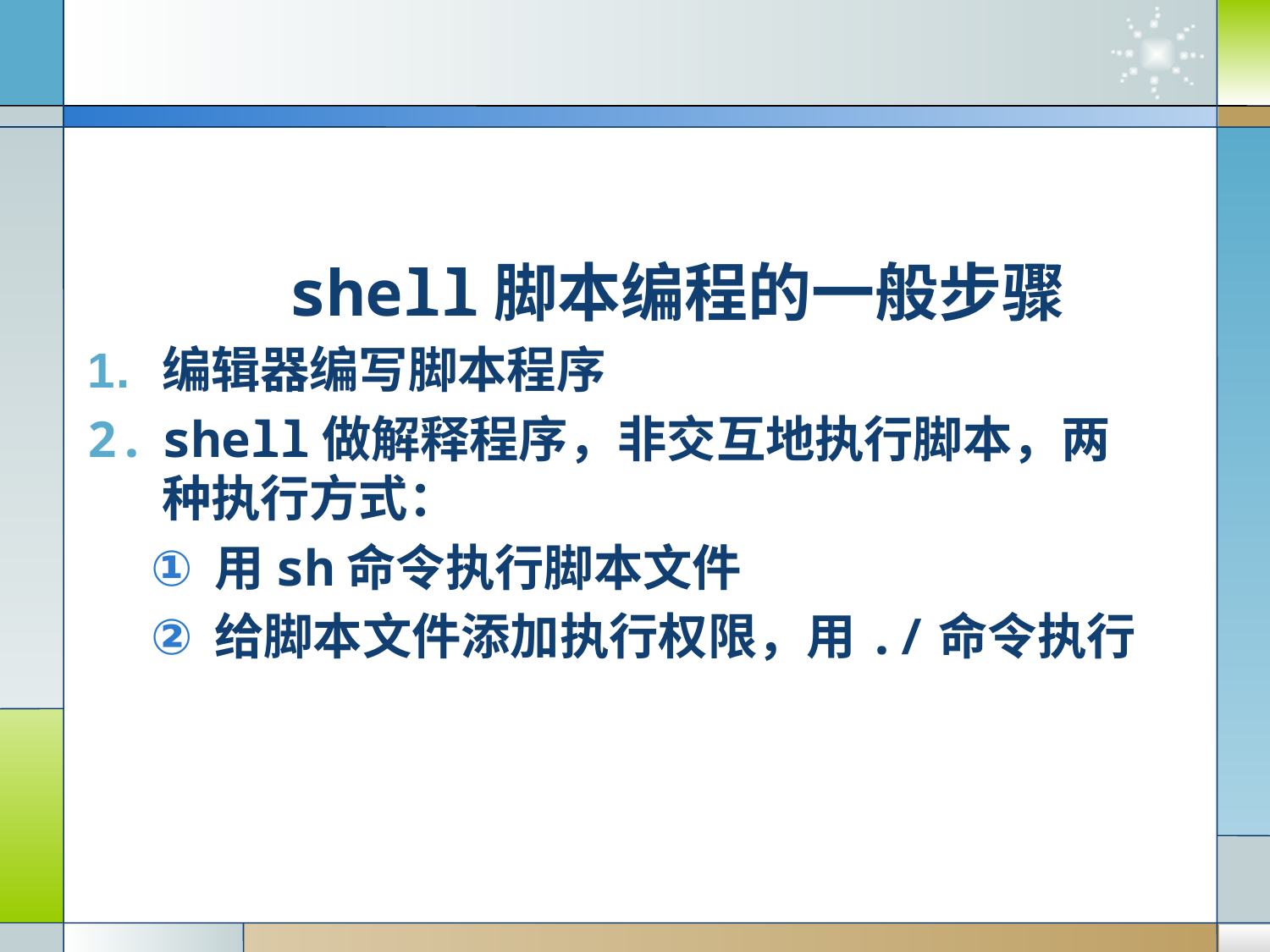

shell脚本编程的一般步骤
编辑器编写脚本程序
shell做解释程序，非交互地执行脚本，两种执行方式：
用sh命令执行脚本文件
给脚本文件添加执行权限，用./命令执行